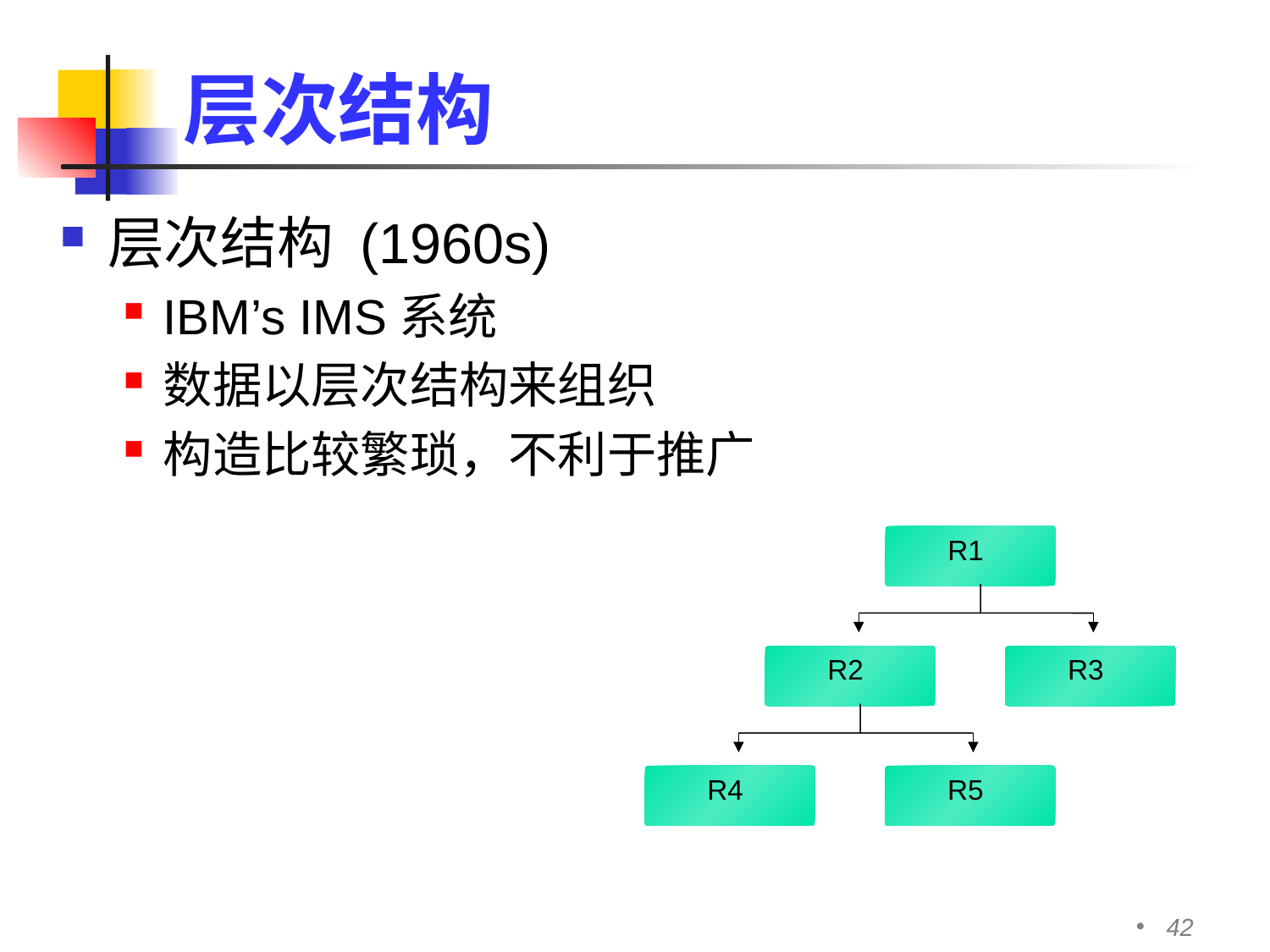

# 层次结构
层次结构 (1960s)
IBM’s IMS系统
数据以层次结构来组织
构造比较繁琐，不利于推广

R1

R2

R3

R4

R5
42